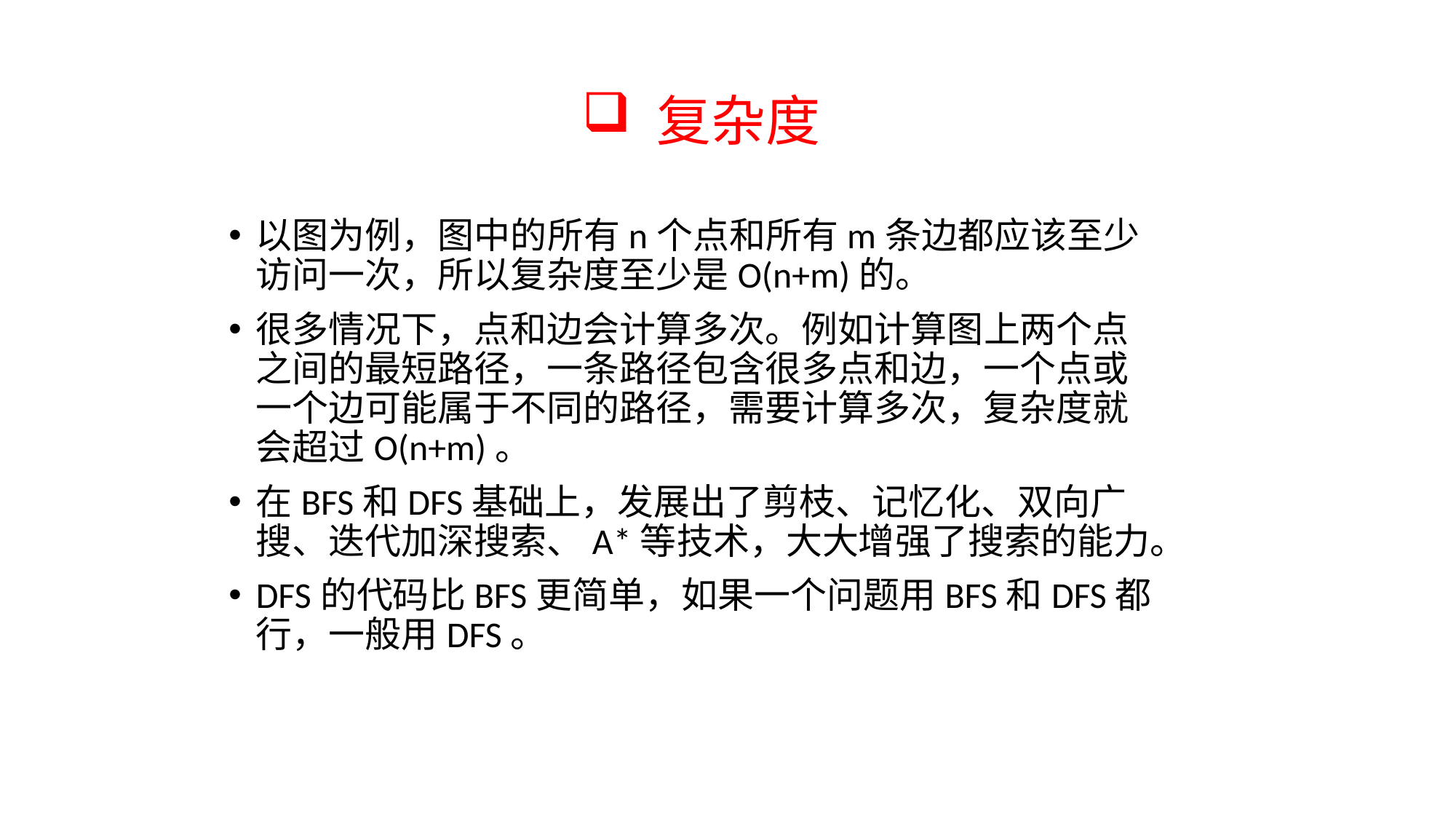

复杂度
以图为例，图中的所有n个点和所有m条边都应该至少访问一次，所以复杂度至少是O(n+m)的。
很多情况下，点和边会计算多次。例如计算图上两个点之间的最短路径，一条路径包含很多点和边，一个点或一个边可能属于不同的路径，需要计算多次，复杂度就会超过O(n+m)。
在BFS和DFS基础上，发展出了剪枝、记忆化、双向广搜、迭代加深搜索、A*等技术，大大增强了搜索的能力。
DFS的代码比BFS更简单，如果一个问题用BFS和DFS都行，一般用DFS。